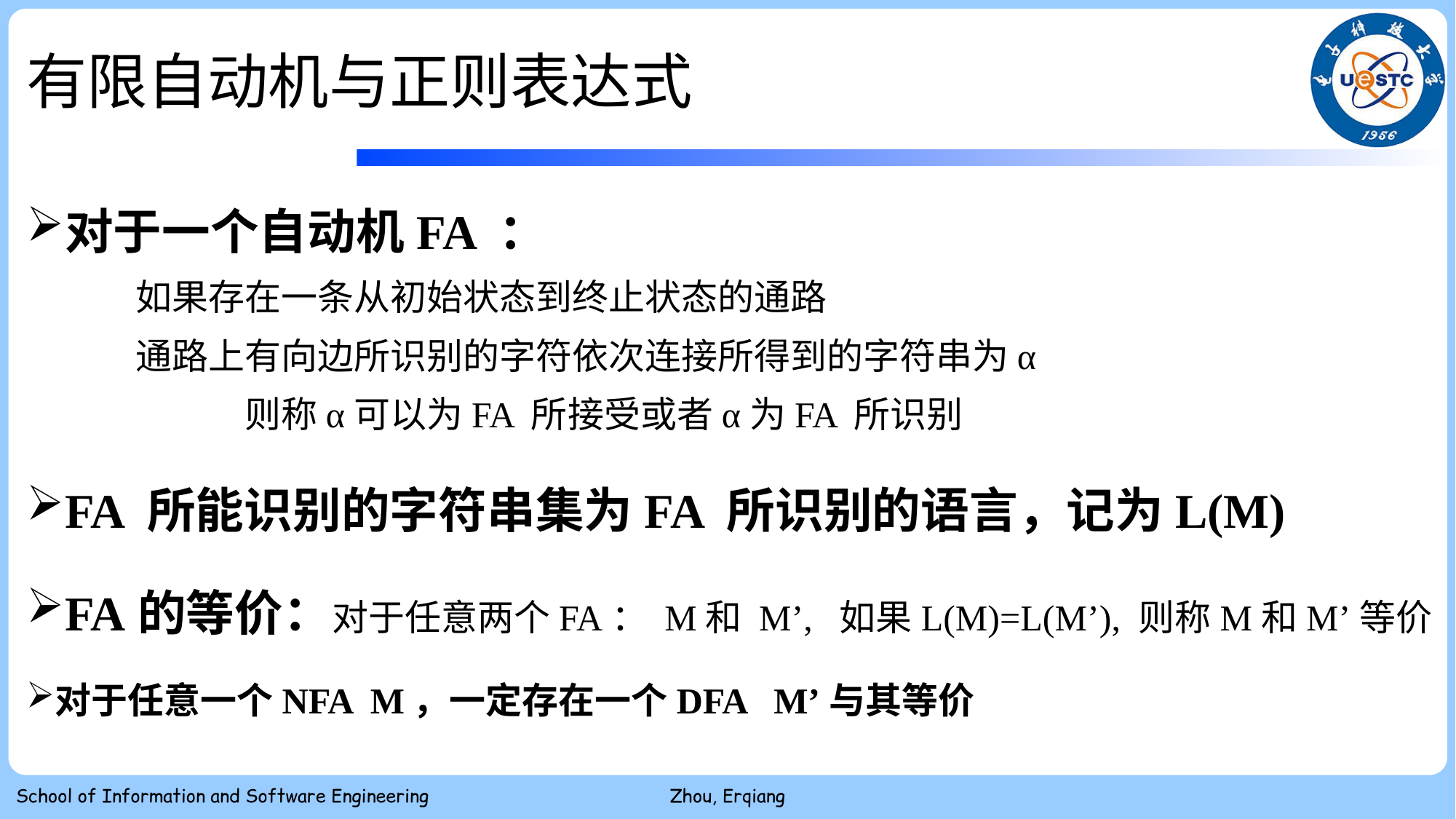

# 有限自动机与正则表达式
对于一个自动机FA ：
	如果存在一条从初始状态到终止状态的通路
	通路上有向边所识别的字符依次连接所得到的字符串为α
		则称α可以为FA 所接受或者α为FA 所识别
FA 所能识别的字符串集为FA 所识别的语言，记为L(M)
FA的等价：对于任意两个FA： M和 M’,  如果L(M)=L(M’), 则称M和M’等价
对于任意一个NFA  M，一定存在一个DFA   M’与其等价
School of Information and Software Engineering
Zhou, Erqiang
9